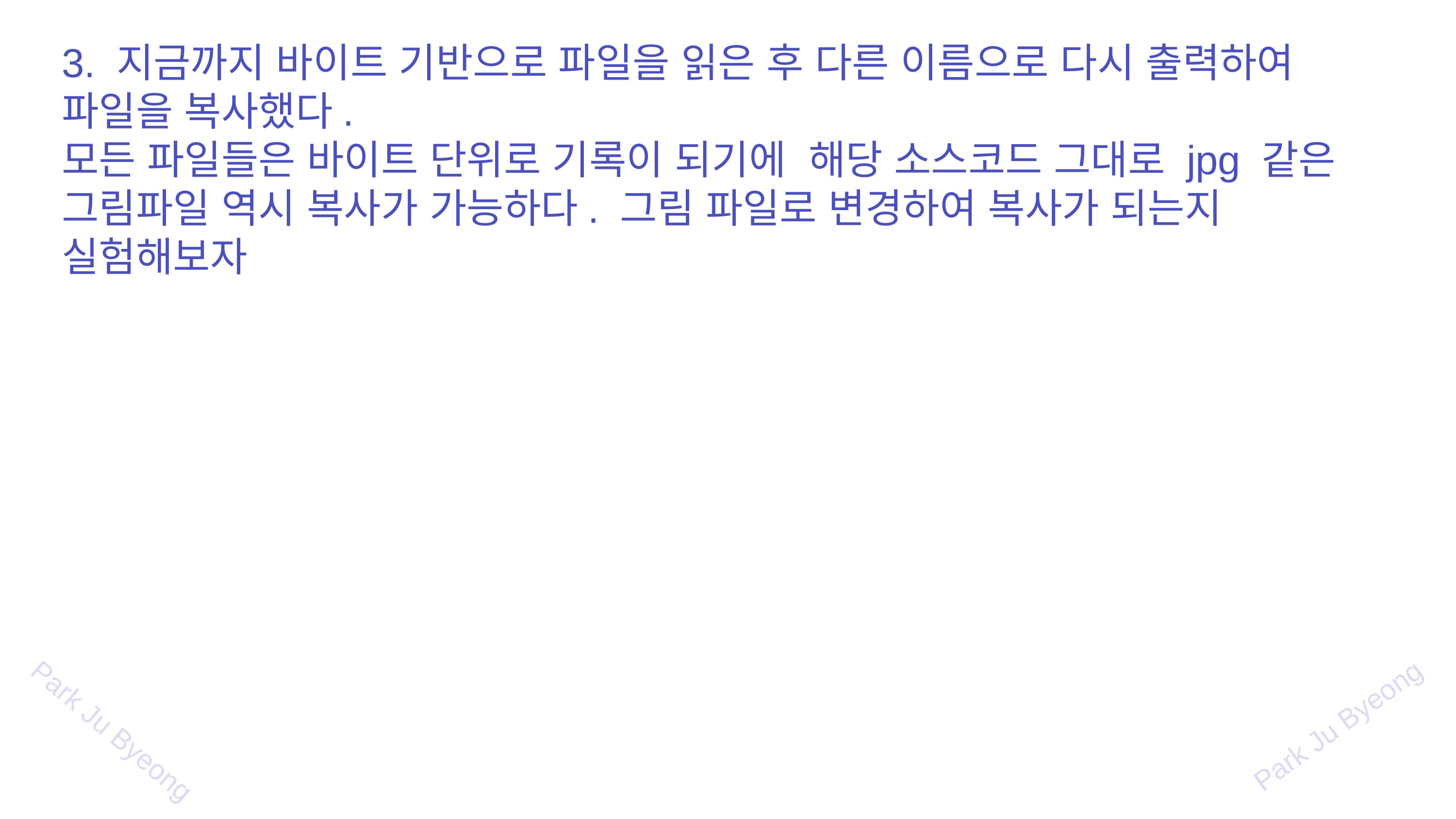

3. 지금까지 바이트 기반으로 파일을 읽은 후 다른 이름으로 다시 출력하여 파일을 복사했다.
모든 파일들은 바이트 단위로 기록이 되기에  해당 소스코드 그대로 jpg 같은 그림파일 역시 복사가 가능하다. 그림 파일로 변경하여 복사가 되는지 실험해보자